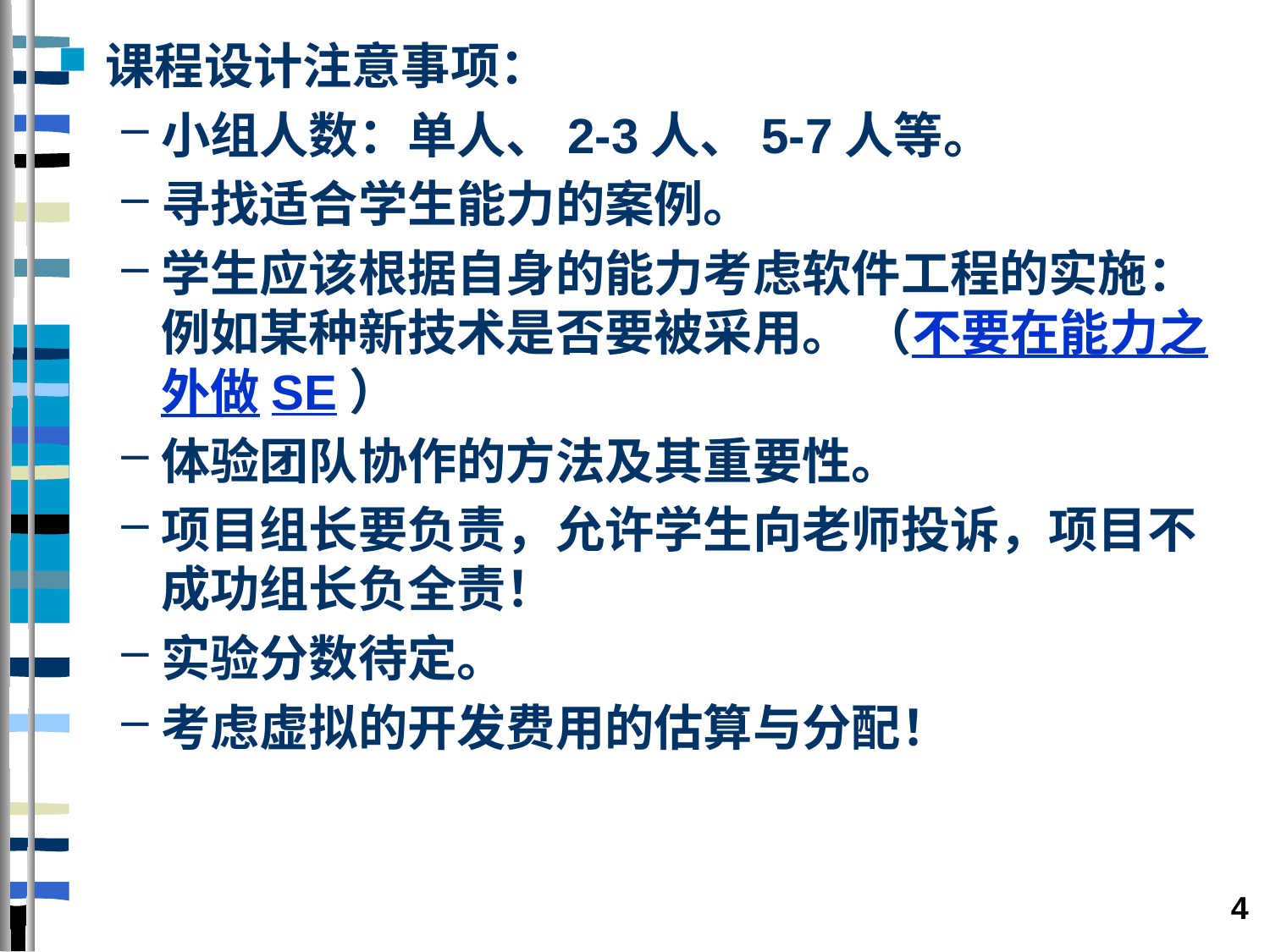

课程设计注意事项：
小组人数：单人、2-3人、5-7人等。
寻找适合学生能力的案例。
学生应该根据自身的能力考虑软件工程的实施：例如某种新技术是否要被采用。 （不要在能力之外做SE）
体验团队协作的方法及其重要性。
项目组长要负责，允许学生向老师投诉，项目不成功组长负全责！
实验分数待定。
考虑虚拟的开发费用的估算与分配！

4